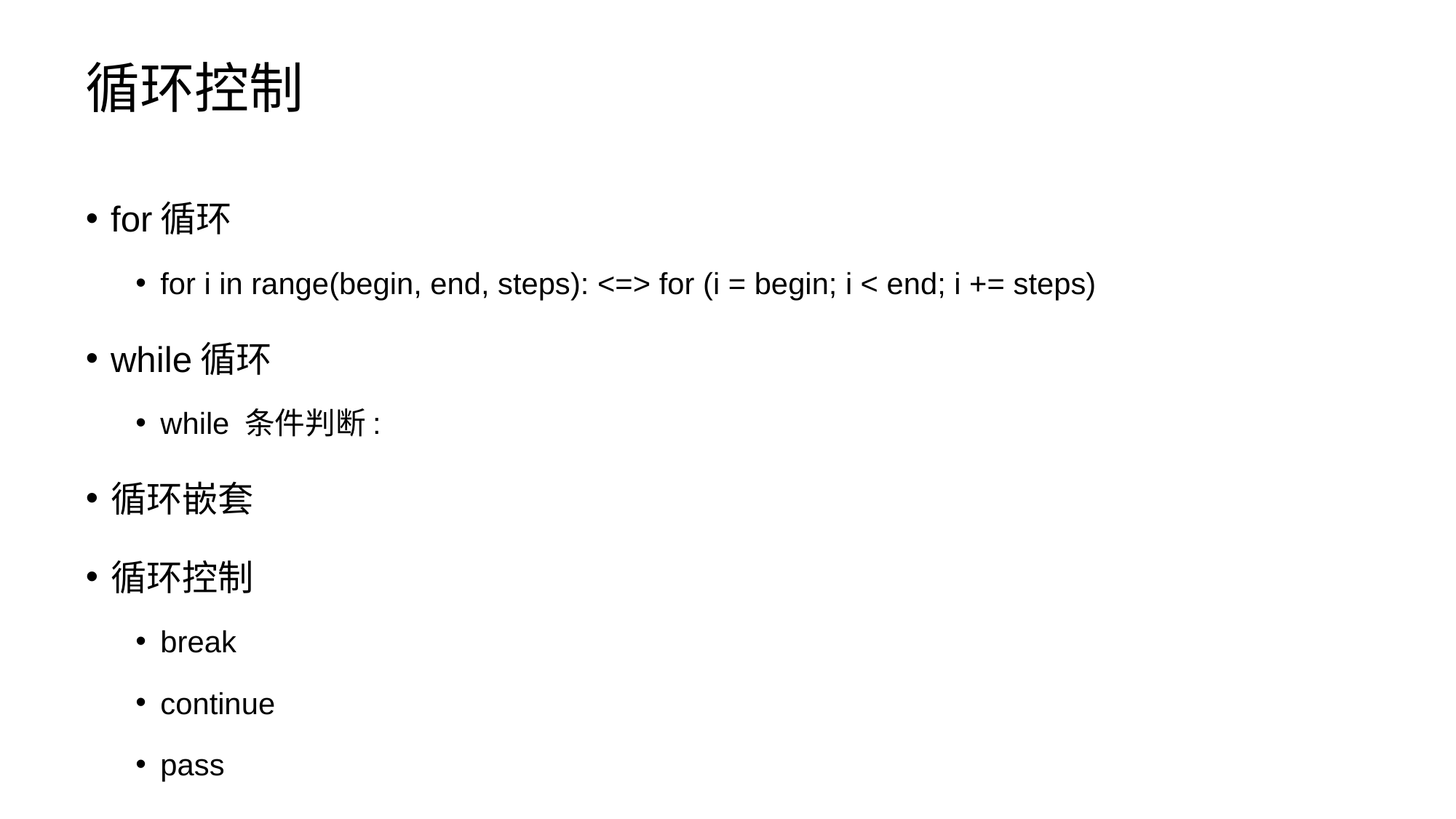

# 循环控制
for循环
for i in range(begin, end, steps): <=> for (i = begin; i < end; i += steps)
while循环
while 条件判断:
循环嵌套
循环控制
break
continue
pass